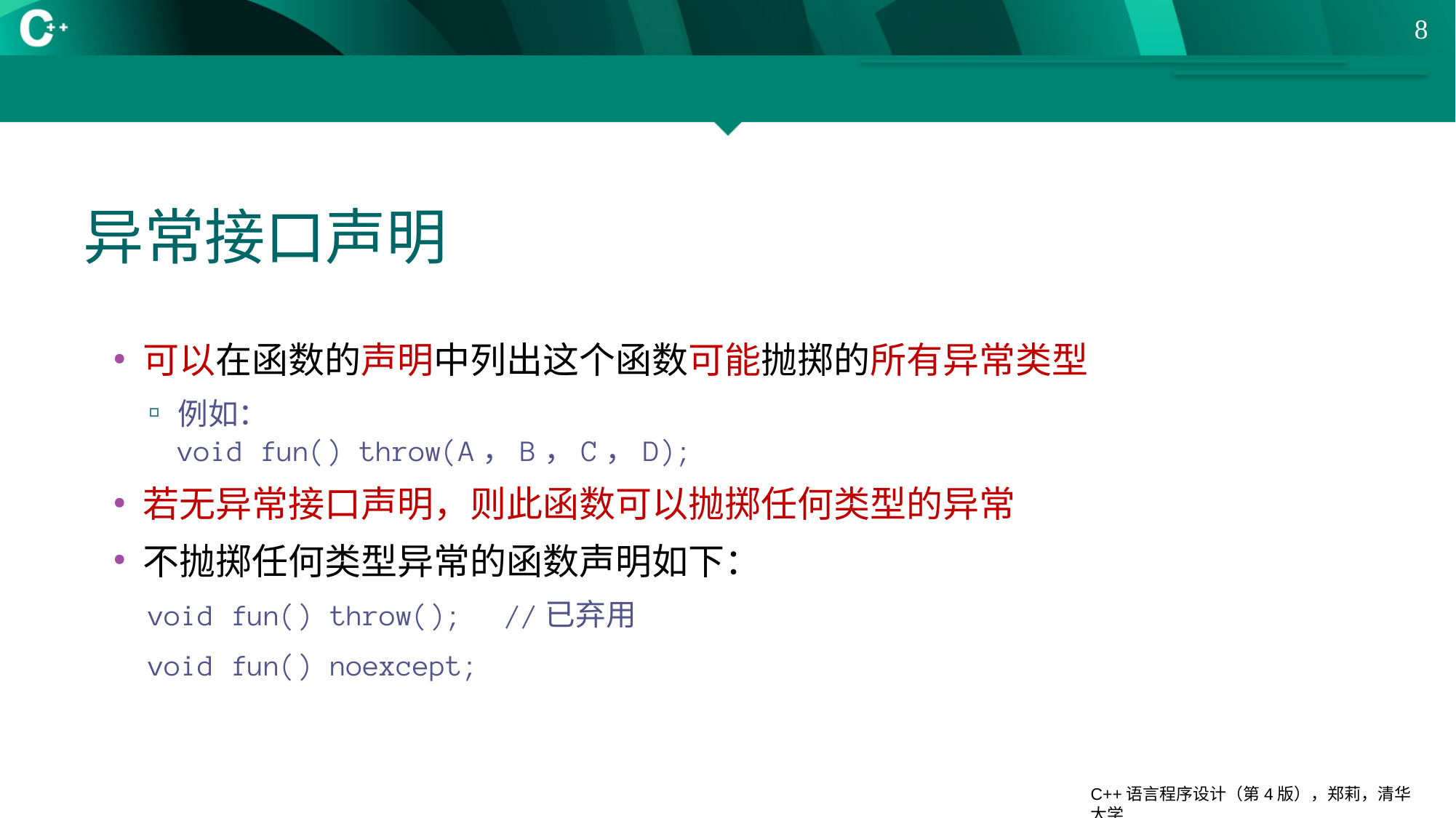

8
# 异常接口声明
可以在函数的声明中列出这个函数可能抛掷的所有异常类型
例如：
void fun() throw(A，B，C，D);
若无异常接口声明，则此函数可以抛掷任何类型的异常
不抛掷任何类型异常的函数声明如下：
void fun() throw();	//已弃用
void fun() noexcept;